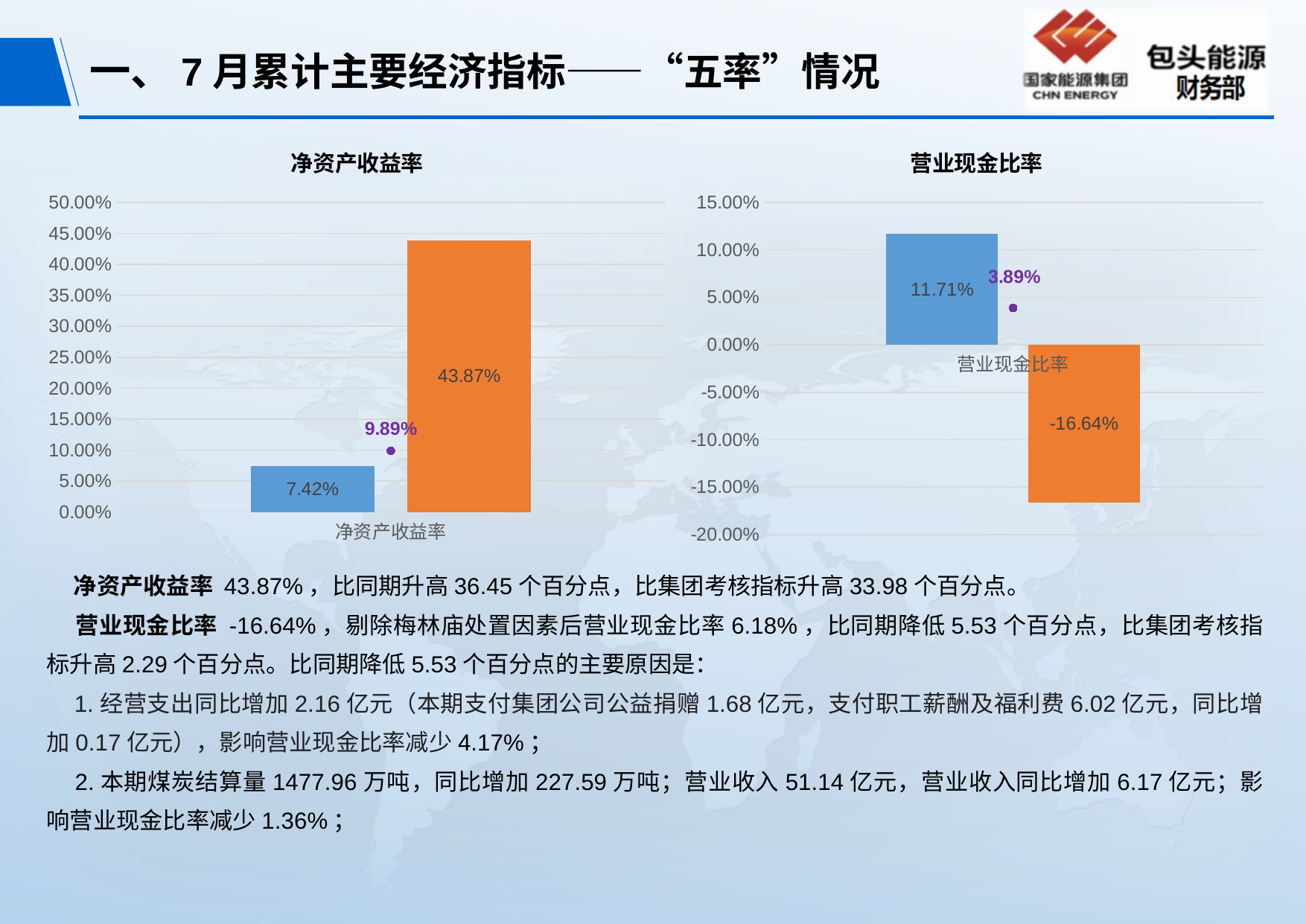

# 一、7月累计主要经济指标——“五率”情况

### Chart: 净资产收益率

| Category | 上年同期 | 本年实际 | 本年预算 |
|---|---|---|---|
| 净资产收益率 | 0.0741708224961324 | 0.438685778421696 | 0.0989 |

### Chart: 营业现金比率

| Category | 上年同期 | 本年实际 | 本年预算 |
|---|---|---|---|
| 营业现金比率 | 0.11706955744017 | -0.166372613549826 | 0.0389 |
|  |
| --- |
    净资产收益率 43.87%，比同期升高36.45个百分点，比集团考核指标升高33.98个百分点。
    营业现金比率 -16.64%，剔除梅林庙处置因素后营业现金比率6.18%，比同期降低5.53个百分点，比集团考核指标升高2.29个百分点。比同期降低5.53个百分点的主要原因是：
    1.经营支出同比增加2.16亿元（本期支付集团公司公益捐赠1.68亿元，支付职工薪酬及福利费6.02亿元，同比增加0.17亿元），影响营业现金比率减少4.17%；
    2.本期煤炭结算量1477.96万吨，同比增加227.59万吨；营业收入51.14亿元，营业收入同比增加6.17亿元；影响营业现金比率减少1.36%；

22